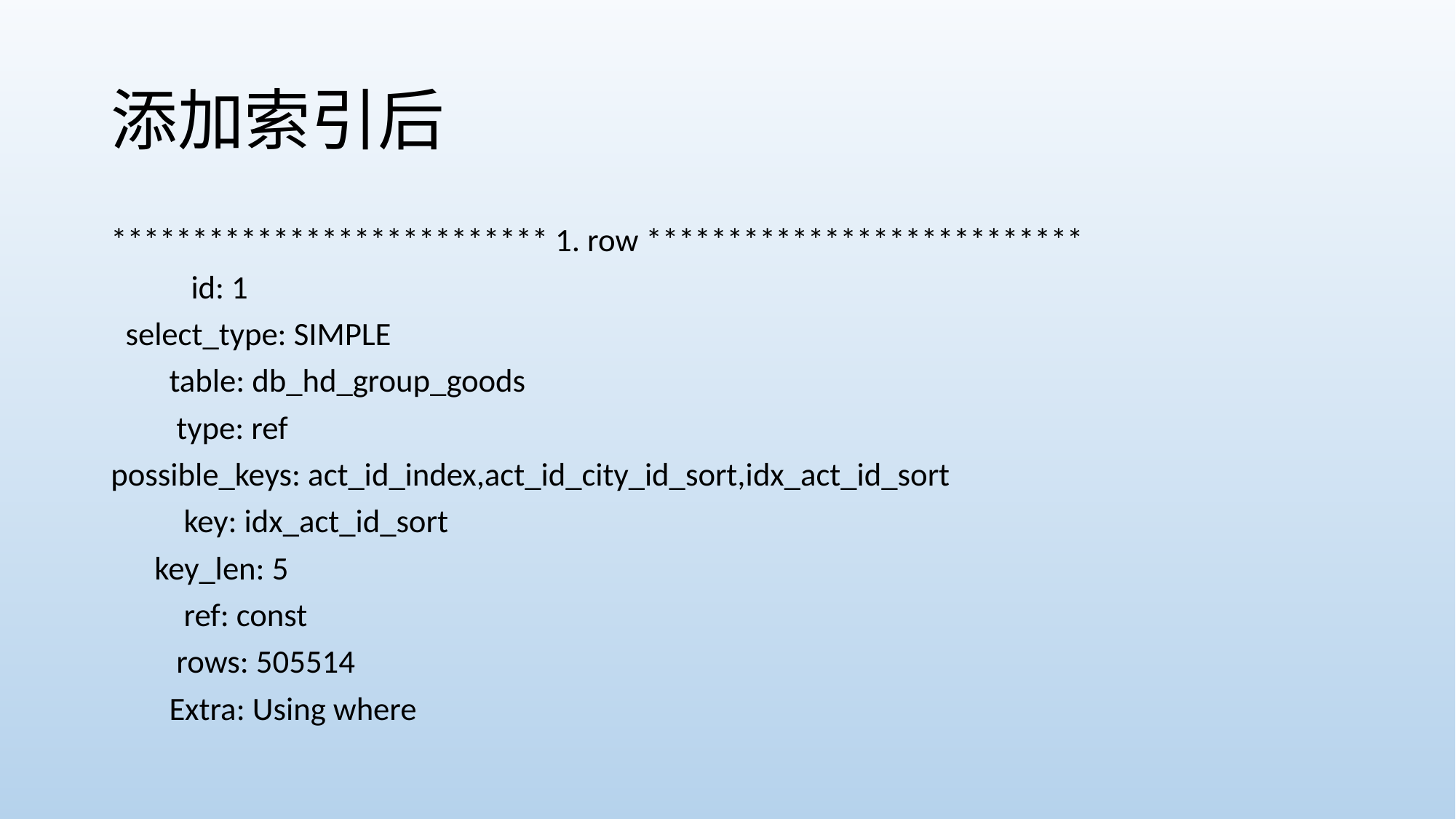

# 添加索引后
*************************** 1. row ***************************
           id: 1
  select_type: SIMPLE
        table: db_hd_group_goods
         type: ref
possible_keys: act_id_index,act_id_city_id_sort,idx_act_id_sort
          key: idx_act_id_sort
      key_len: 5
          ref: const
         rows: 505514
        Extra: Using where